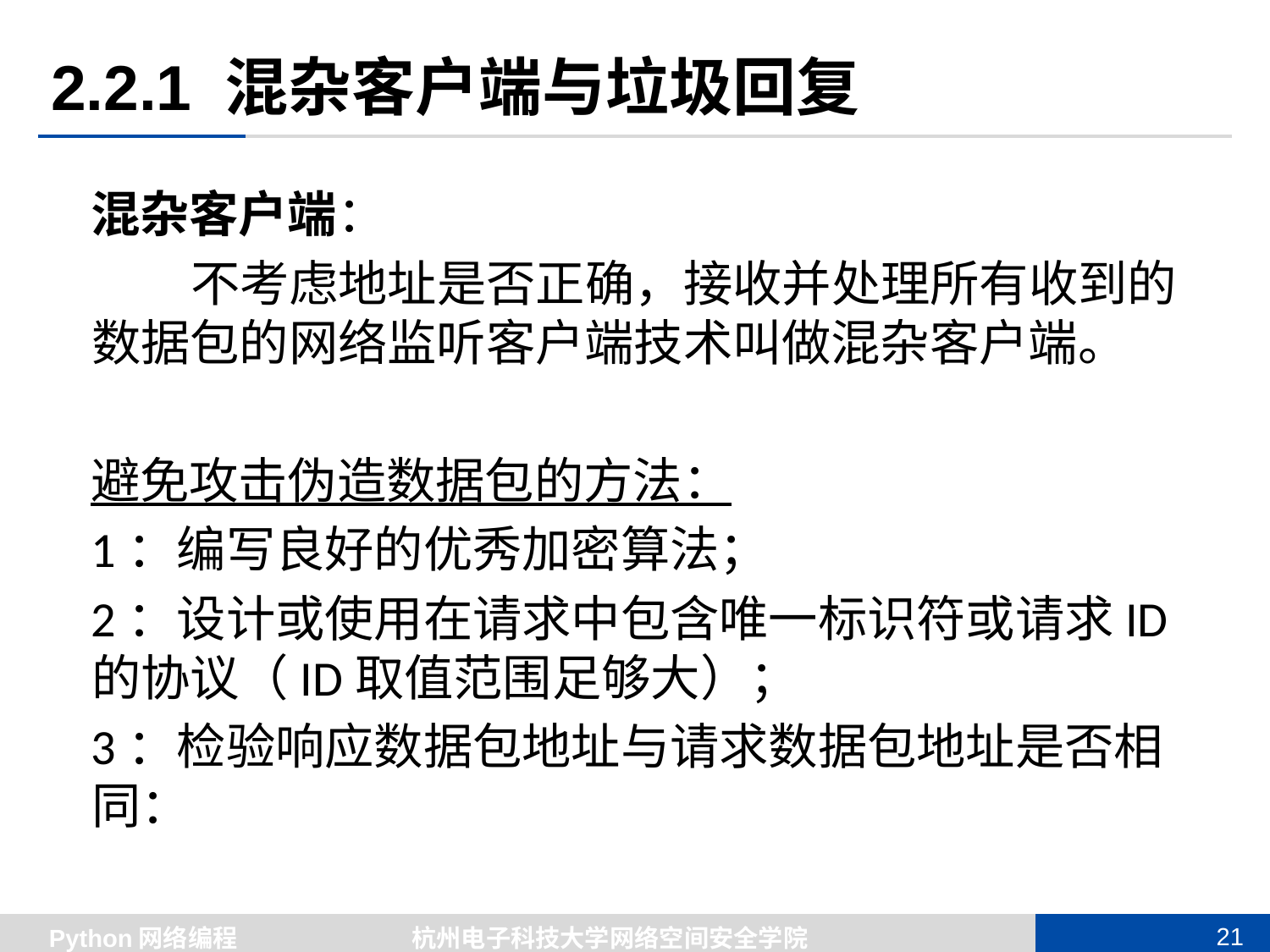

# 2.2.1 混杂客户端与垃圾回复
混杂客户端：
        不考虑地址是否正确，接收并处理所有收到的数据包的网络监听客户端技术叫做混杂客户端。

避免攻击伪造数据包的方法：
1：编写良好的优秀加密算法；
2：设计或使用在请求中包含唯一标识符或请求ID的协议（ID取值范围足够大）；
3：检验响应数据包地址与请求数据包地址是否相同：